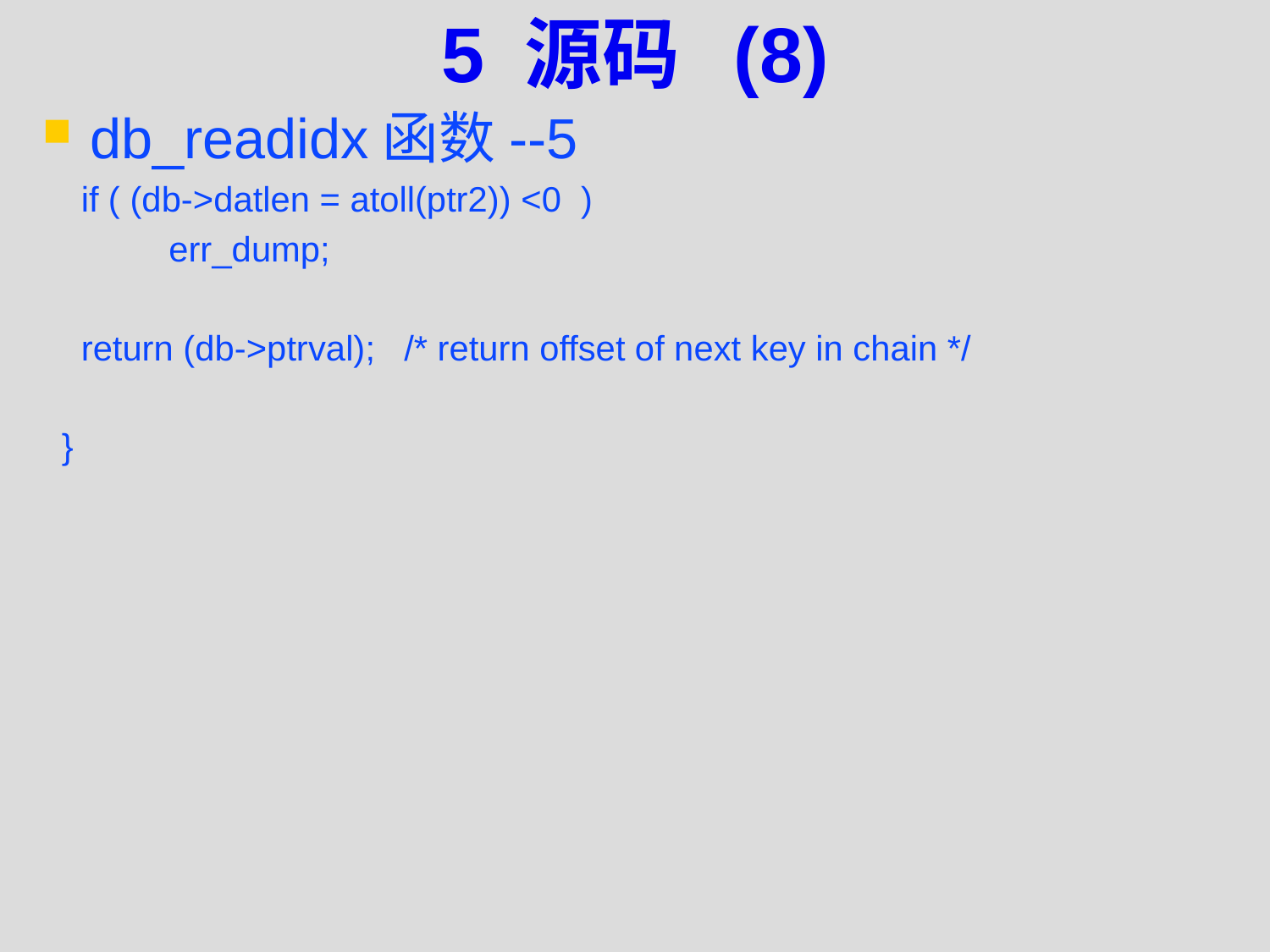

# 5 源码  (8)
db_readidx函数--5
    if ( (db->datlen = atoll(ptr2)) <0  )
             err_dump;

    return (db->ptrval);   /* return offset of next key in chain */

  }